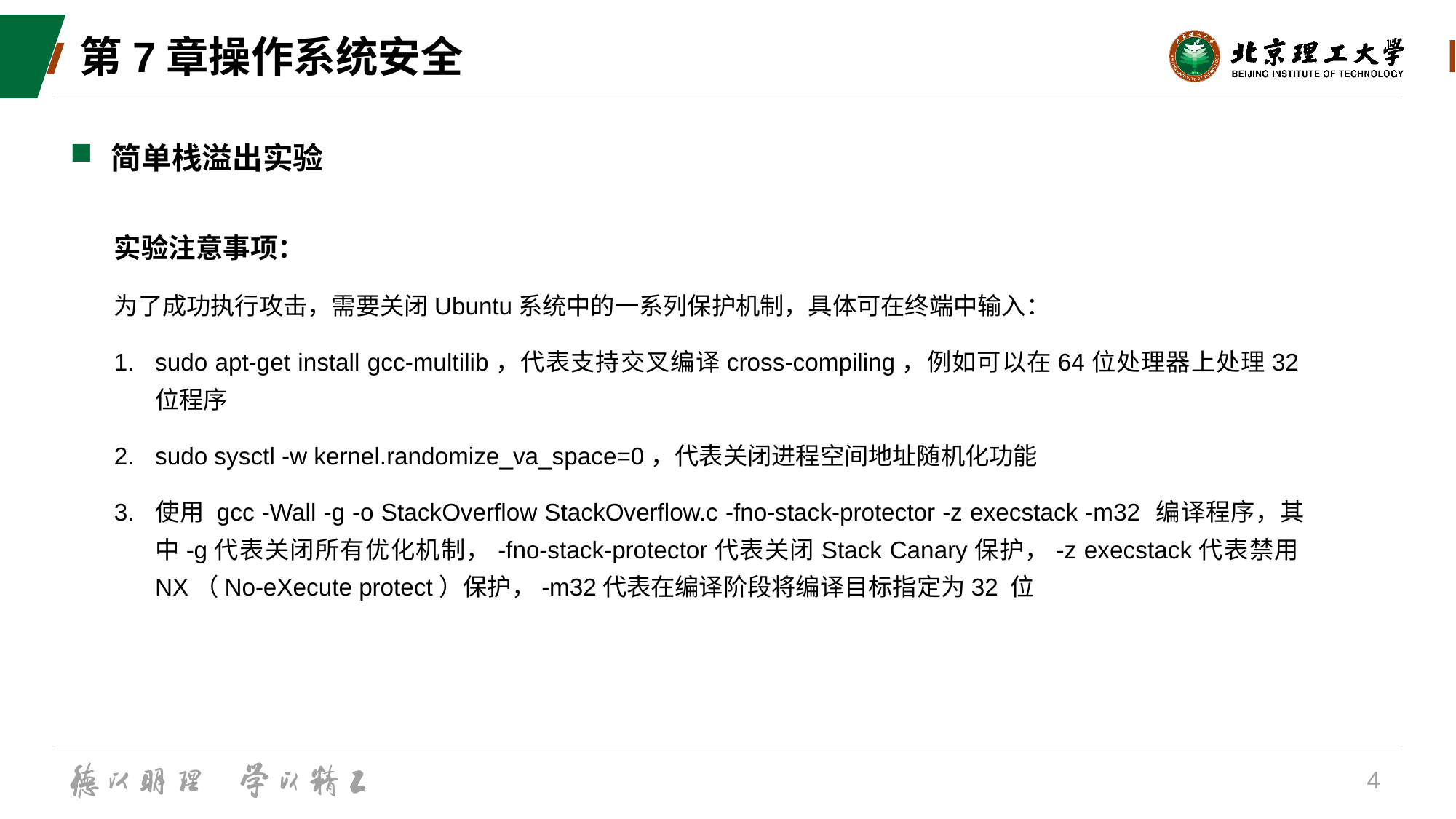

# 第7章操作系统安全
简单栈溢出实验
实验注意事项：
为了成功执行攻击，需要关闭Ubuntu系统中的一系列保护机制，具体可在终端中输入：
sudo apt-get install gcc-multilib，代表支持交叉编译cross-compiling，例如可以在64位处理器上处理32位程序
sudo sysctl -w kernel.randomize_va_space=0，代表关闭进程空间地址随机化功能
使用 gcc -Wall -g -o StackOverflow StackOverflow.c -fno-stack-protector -z execstack -m32 编译程序，其中-g代表关闭所有优化机制，-fno-stack-protector代表关闭Stack Canary保护，-z execstack代表禁用NX（No-eXecute protect）保护，-m32代表在编译阶段将编译目标指定为32 位